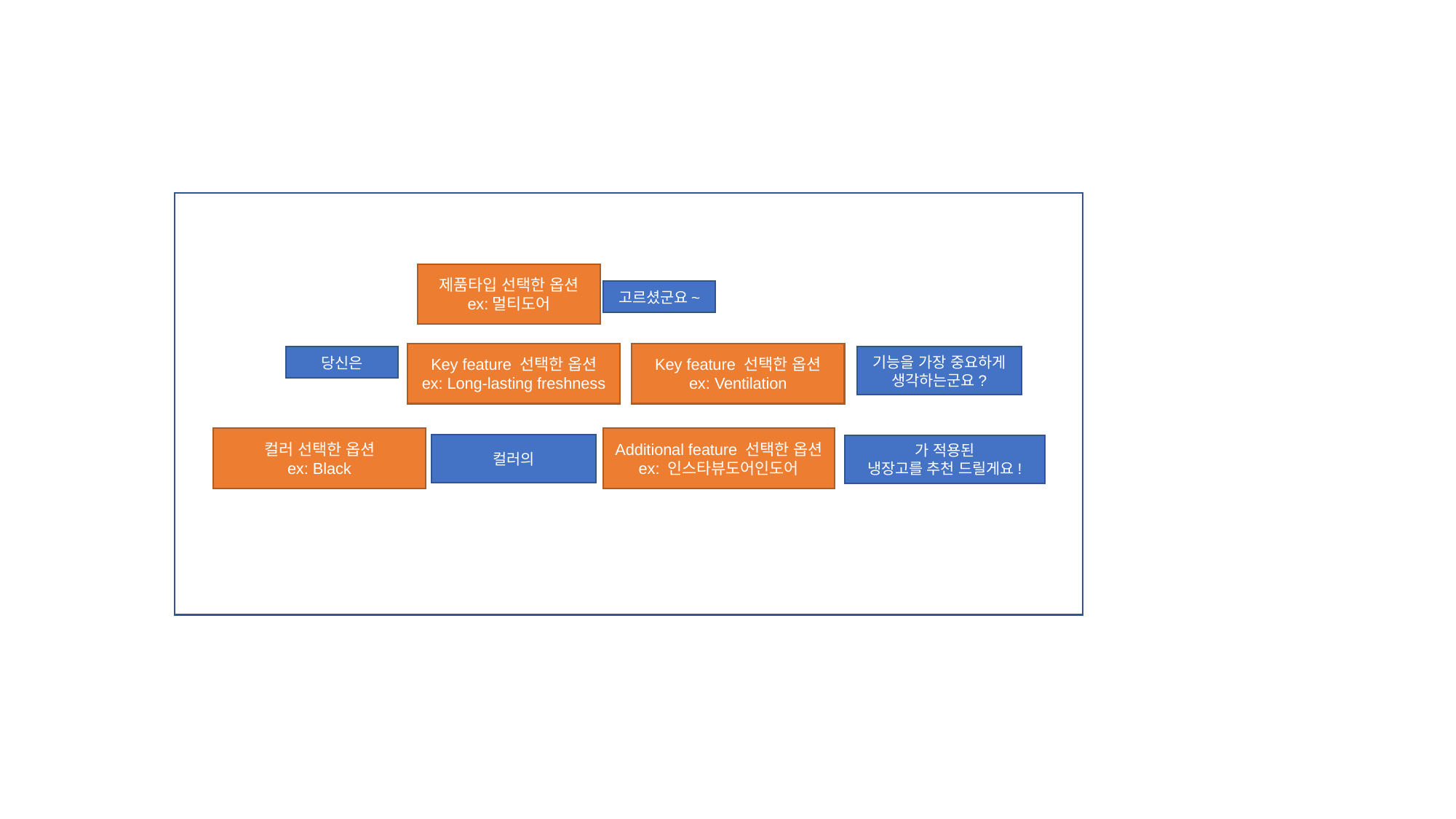

제품타입 선택한 옵션
ex:멀티도어
고르셨군요~
Key feature 선택한 옵션
ex: Long-lasting freshness
Key feature 선택한 옵션
ex: Ventilation
기능을 가장 중요하게 생각하는군요?
당신은
컬러 선택한 옵션
ex: Black
Additional feature 선택한 옵션 ex: 인스타뷰도어인도어
컬러의
가 적용된
냉장고를 추천 드릴게요!